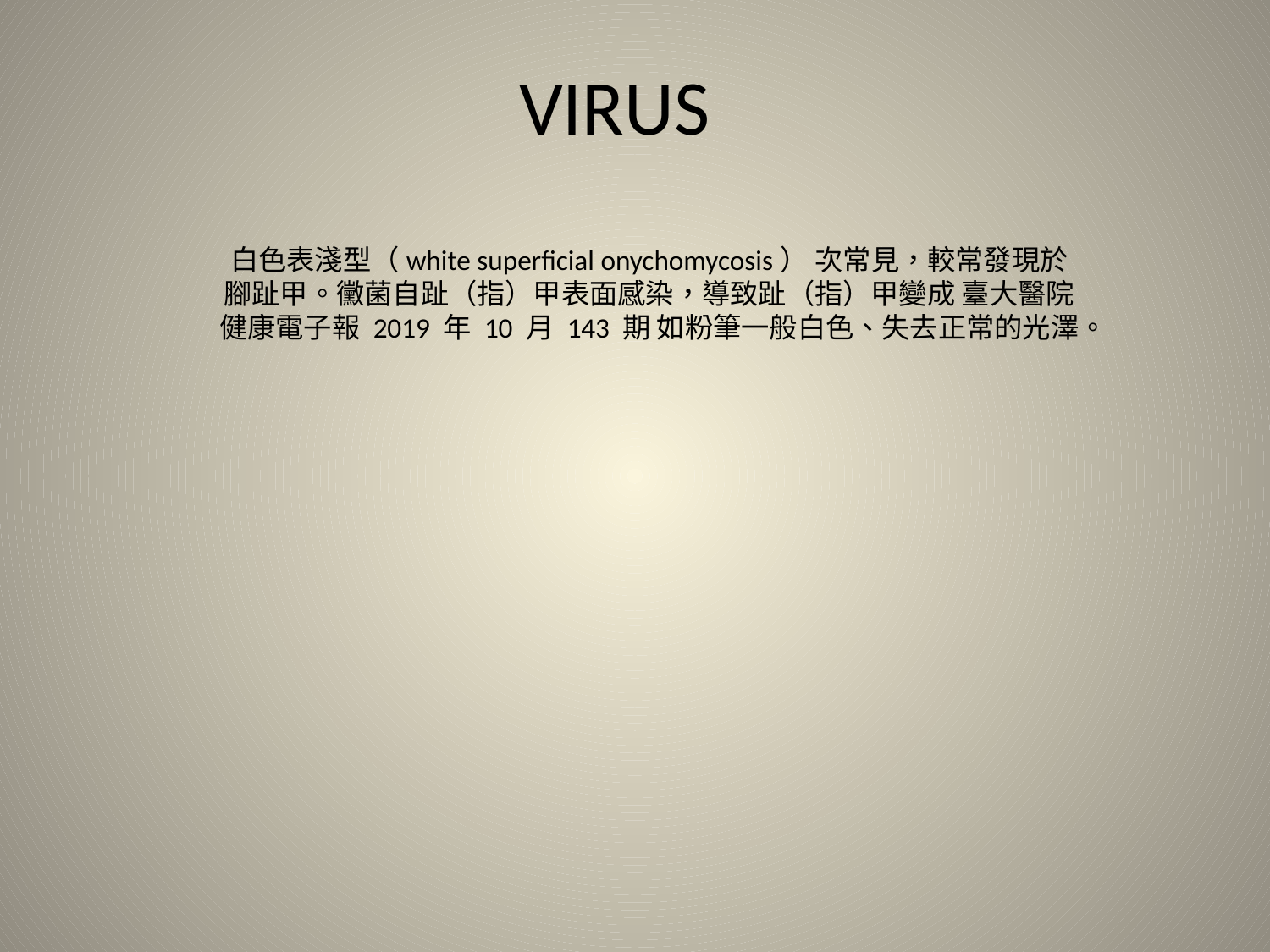

# VIRUS
白色表淺型（white superficial onychomycosis） 次常見，較常發現於腳趾甲。黴菌自趾（指）甲表面感染，導致趾（指）甲變成 臺大醫院健康電子報 2019 年 10 月 143 期 如粉筆一般白色、失去正常的光澤。